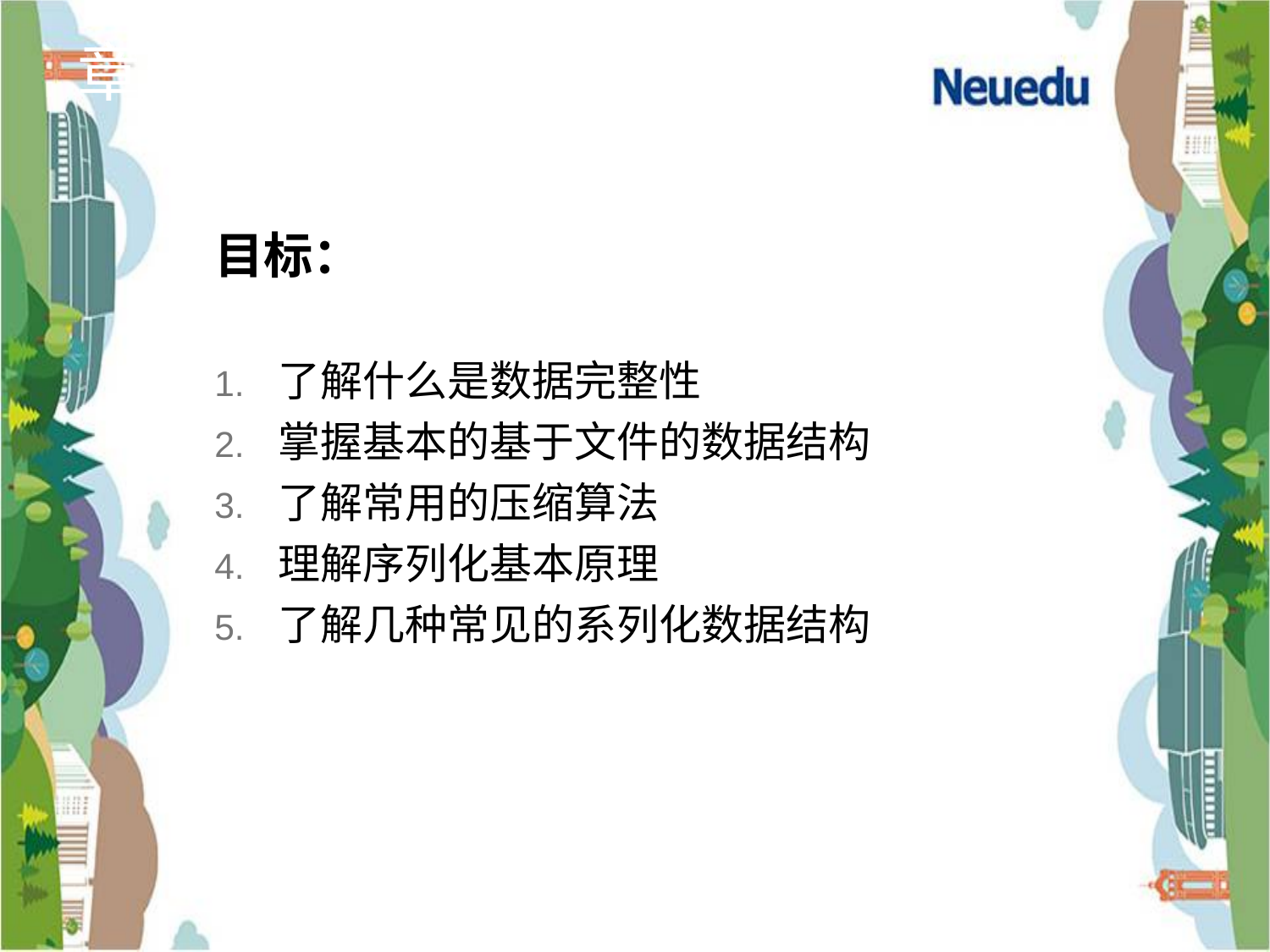

章节目标
目标：

了解什么是数据完整性
掌握基本的基于文件的数据结构
了解常用的压缩算法
理解序列化基本原理
了解几种常见的系列化数据结构